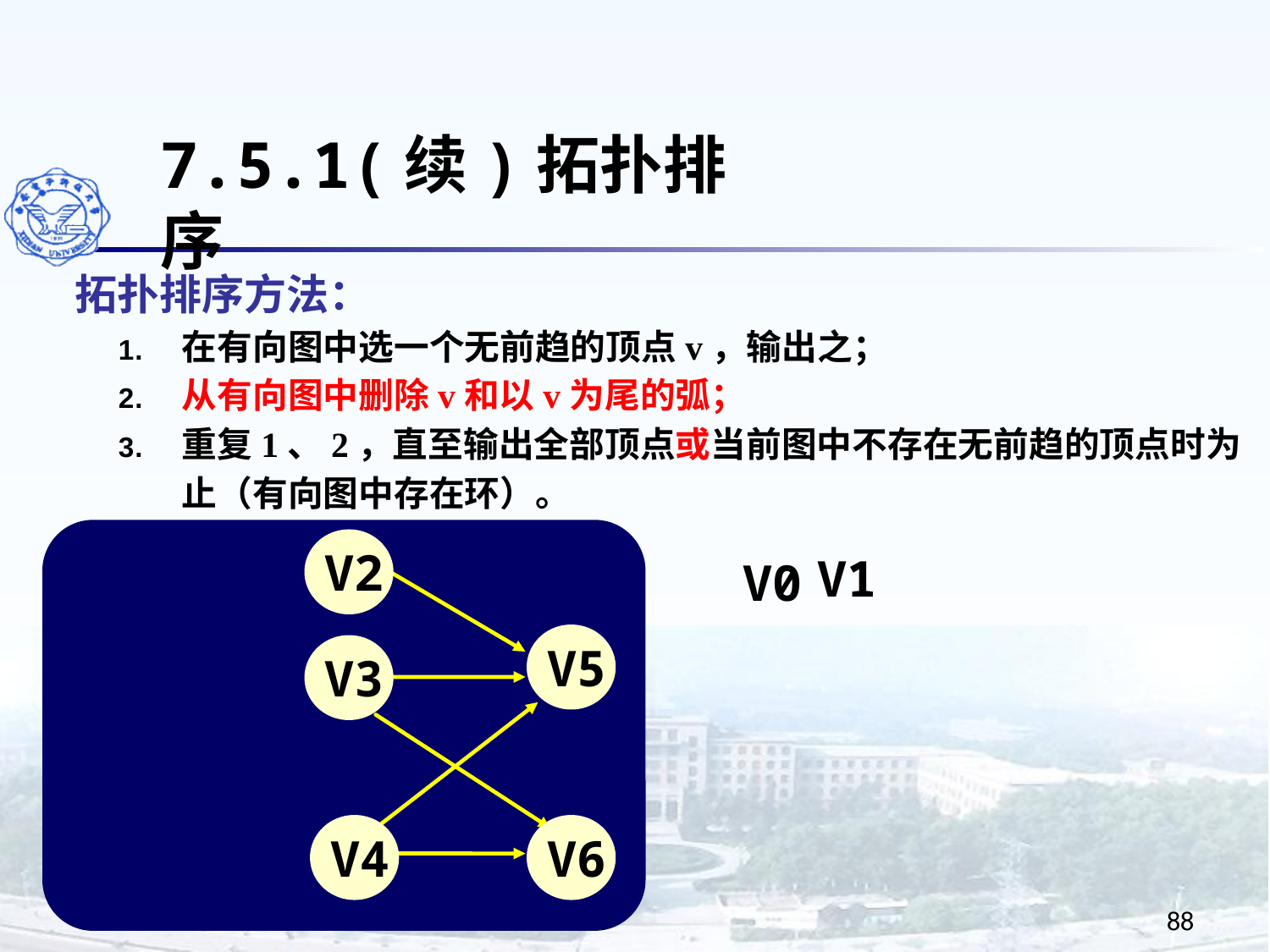

7.5.1(续)拓扑排序
 拓扑排序方法：
在有向图中选一个无前趋的顶点v，输出之；
从有向图中删除v和以v为尾的弧；
重复1、2，直至输出全部顶点或当前图中不存在无前趋的顶点时为止（有向图中存在环）。

 V2

 V5

 V3

 V4

 V6

V1
V0
88